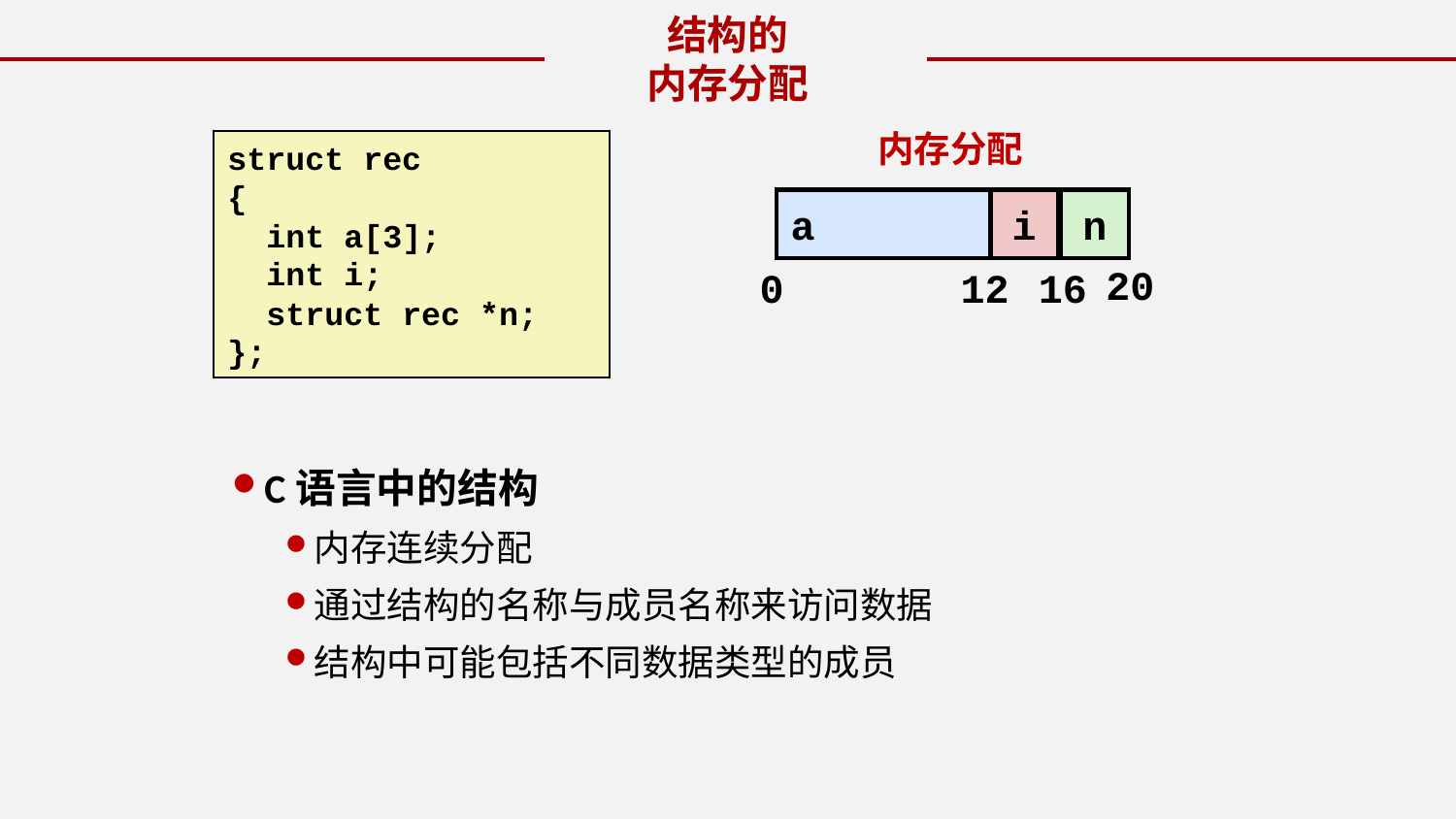

结构的
内存分配
内存分配
struct rec
{
  int a[3];
  int i;
  struct rec *n;
};
a
i
n
20
12
0
16
C语言中的结构
内存连续分配
通过结构的名称与成员名称来访问数据
结构中可能包括不同数据类型的成员